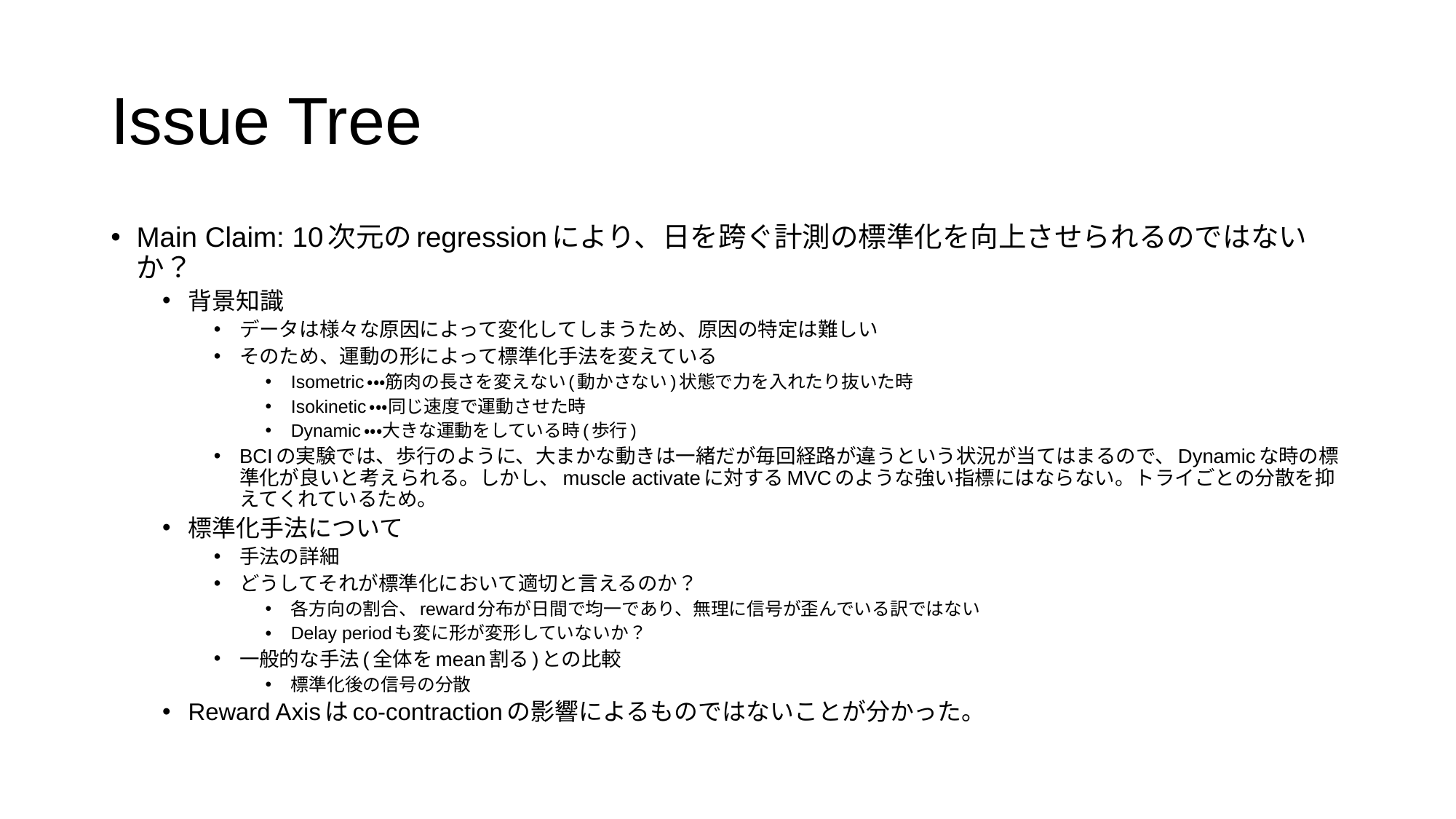

# Issue Tree
Main Claim: 10次元のregressionにより、日を跨ぐ計測の標準化を向上させられるのではないか？
背景知識
データは様々な原因によって変化してしまうため、原因の特定は難しい
そのため、運動の形によって標準化手法を変えている
Isometric・・・筋肉の長さを変えない(動かさない)状態で力を入れたり抜いた時
Isokinetic・・・同じ速度で運動させた時
Dynamic・・・大きな運動をしている時(歩行)
BCIの実験では、歩行のように、大まかな動きは一緒だが毎回経路が違うという状況が当てはまるので、Dynamicな時の標準化が良いと考えられる。しかし、muscle activateに対するMVCのような強い指標にはならない。トライごとの分散を抑えてくれているため。
標準化手法について
手法の詳細
どうしてそれが標準化において適切と言えるのか？
各方向の割合、reward分布が日間で均一であり、無理に信号が歪んでいる訳ではない
Delay periodも変に形が変形していないか？
一般的な手法(全体をmean割る)との比較
標準化後の信号の分散
Reward Axisはco-contractionの影響によるものではないことが分かった。